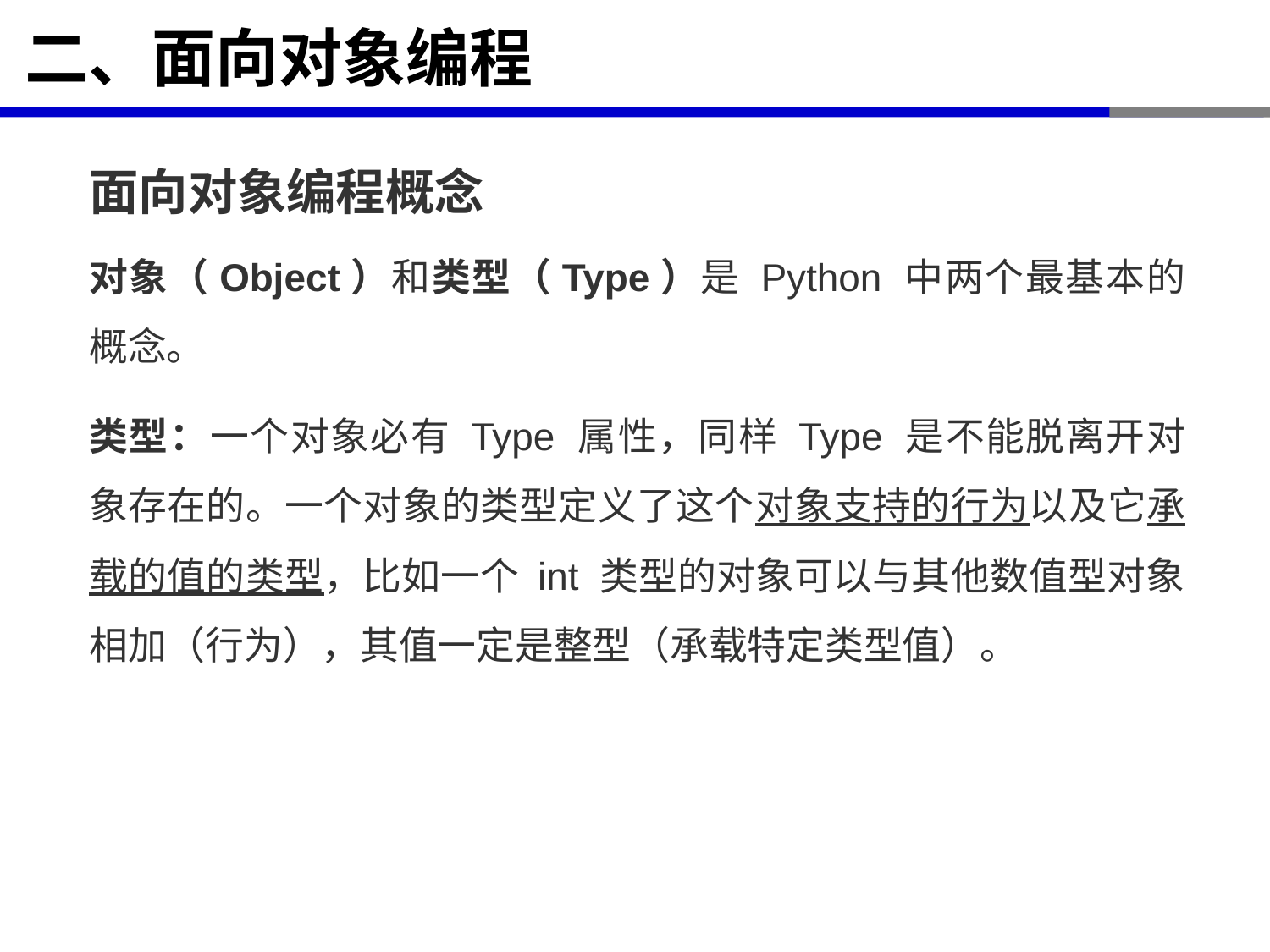

# 二、面向对象编程
面向对象编程概念
对象（Object）和类型（Type）是 Python 中两个最基本的概念。
类型：一个对象必有 Type 属性，同样 Type 是不能脱离开对象存在的。一个对象的类型定义了这个对象支持的行为以及它承载的值的类型，比如一个 int 类型的对象可以与其他数值型对象相加（行为），其值一定是整型（承载特定类型值）。